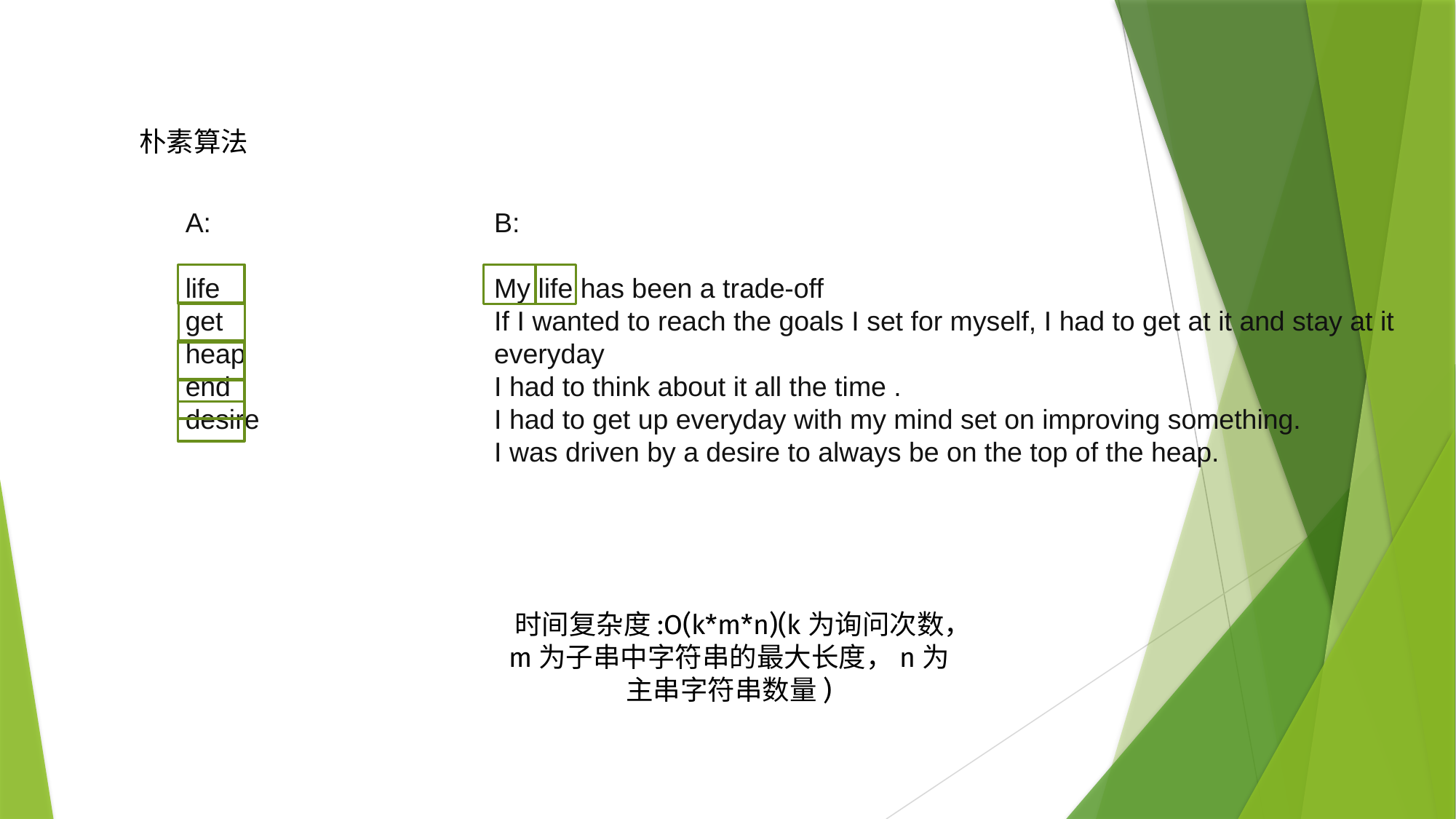

朴素算法
A:

life
get
heap
end
desire

B:

My life has been a trade-off
If I wanted to reach the goals I set for myself, I had to get at it and stay at it everyday
I had to think about it all the time .
I had to get up everyday with my mind set on improving something.
I was driven by a desire to always be on the top of the heap.

时间复杂度:O(k*m*n)(k为询问次数，m为子串中字符串的最大长度，n为主串字符串数量)